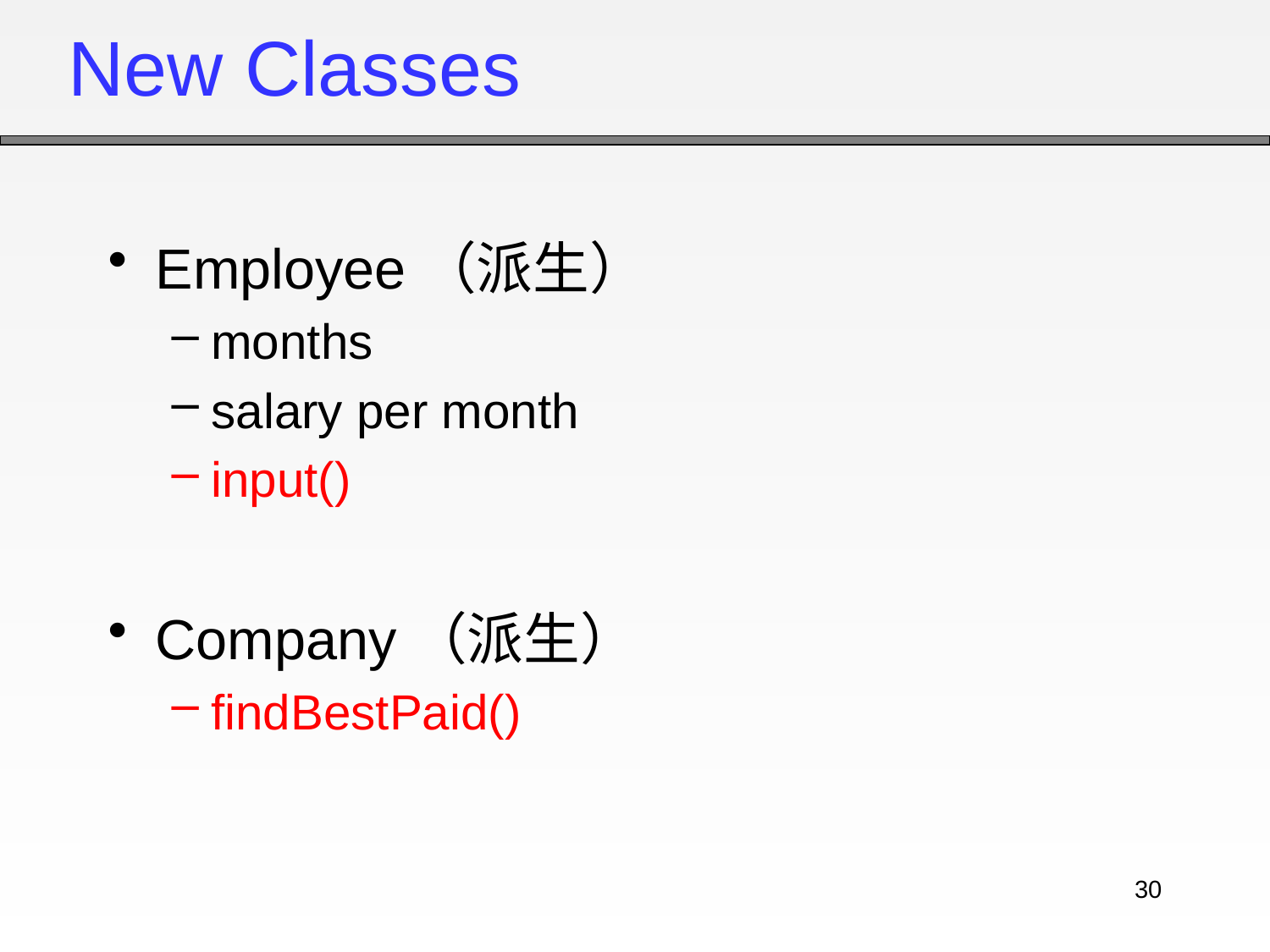

# New Classes
Employee（派生）
months
salary per month
input()

Company（派生）
findBestPaid()
30